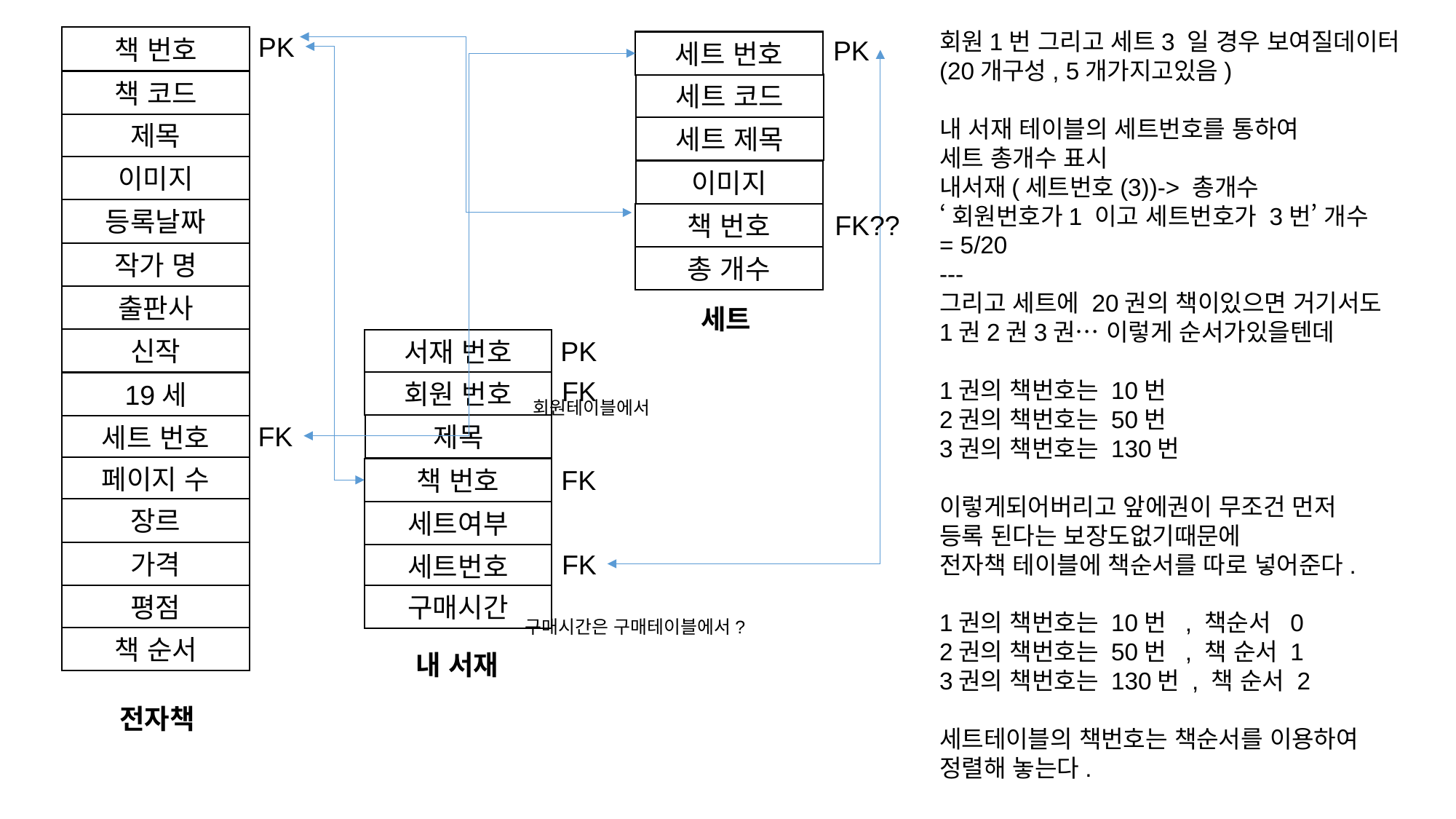

회원1번 그리고 세트3 일 경우 보여질데이터
(20개구성, 5개가지고있음)

내 서재 테이블의 세트번호를 통하여
세트 총개수 표시
내서재(세트번호(3))-> 총개수
‘회원번호가1 이고 세트번호가 3번’ 개수
= 5/20
---
그리고 세트에 20권의 책이있으면 거기서도
1권2권3권… 이렇게 순서가있을텐데

1권의 책번호는 10번
2권의 책번호는 50번
3권의 책번호는 130번

이렇게되어버리고 앞에권이 무조건 먼저
등록 된다는 보장도없기때문에
전자책 테이블에 책순서를 따로 넣어준다.

1권의 책번호는 10번  , 책순서  0
2권의 책번호는 50번  , 책 순서 1
3권의 책번호는 130번 , 책 순서 2

세트테이블의 책번호는 책순서를 이용하여
정렬해 놓는다.

PK
책 번호
PK
세트 번호
책 코드
세트 코드
제목
세트 제목
이미지
이미지
등록날짜
FK
??
책 번호
작가 명
총 개수
출판사
세트
PK
신작
서재 번호
FK
회원 번호
19세
회원테이블에서
FK
제목
세트 번호
페이지 수
FK
책 번호
장르
세트여부
FK
가격
세트번호
평점
구매시간
구매시간은 구매테이블에서?
책 순서
내 서재
전자책